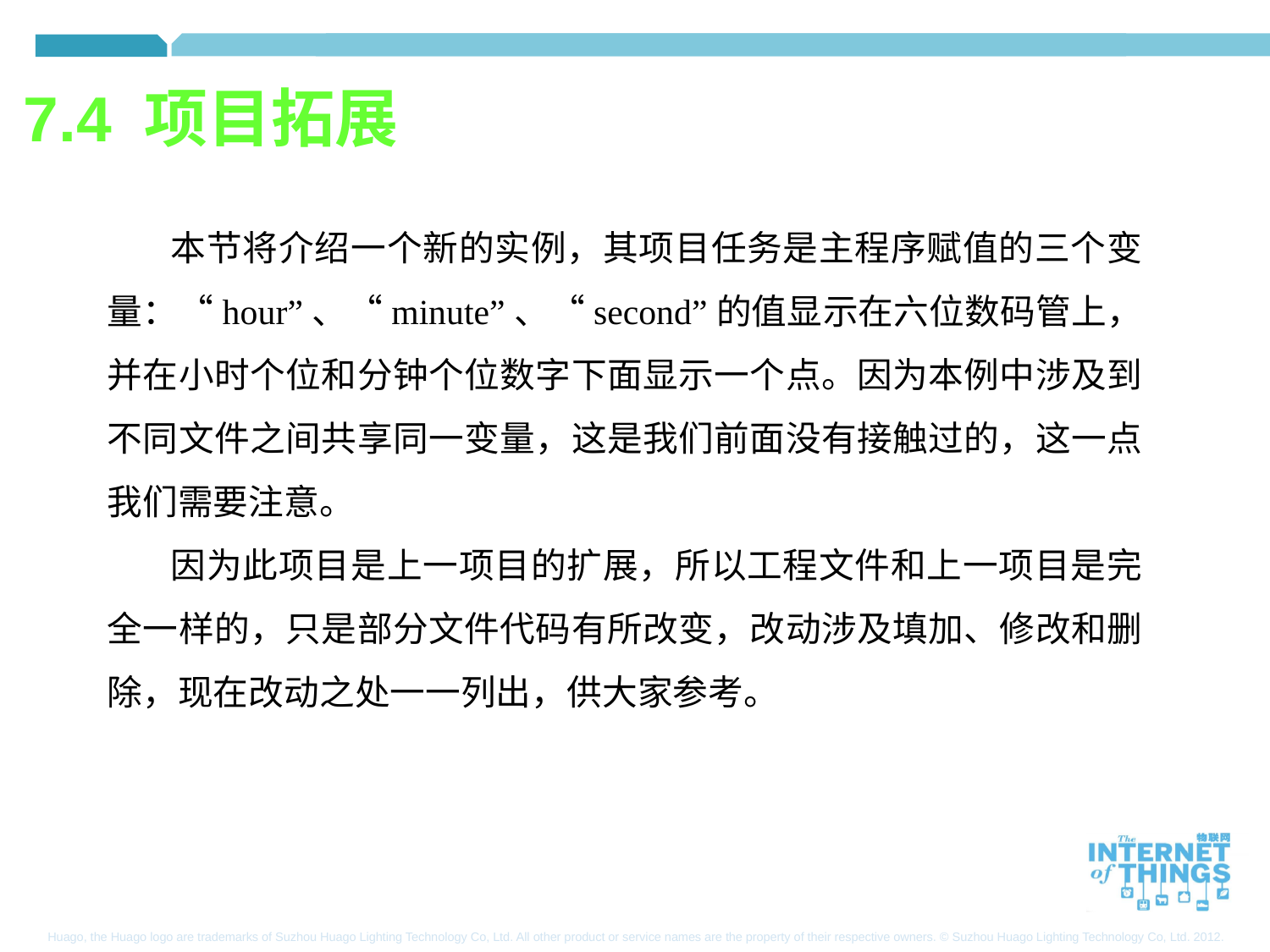

7.4 项目拓展
本节将介绍一个新的实例，其项目任务是主程序赋值的三个变量：“hour”、“minute”、“second”的值显示在六位数码管上，并在小时个位和分钟个位数字下面显示一个点。因为本例中涉及到不同文件之间共享同一变量，这是我们前面没有接触过的，这一点我们需要注意。
因为此项目是上一项目的扩展，所以工程文件和上一项目是完全一样的，只是部分文件代码有所改变，改动涉及填加、修改和删除，现在改动之处一一列出，供大家参考。